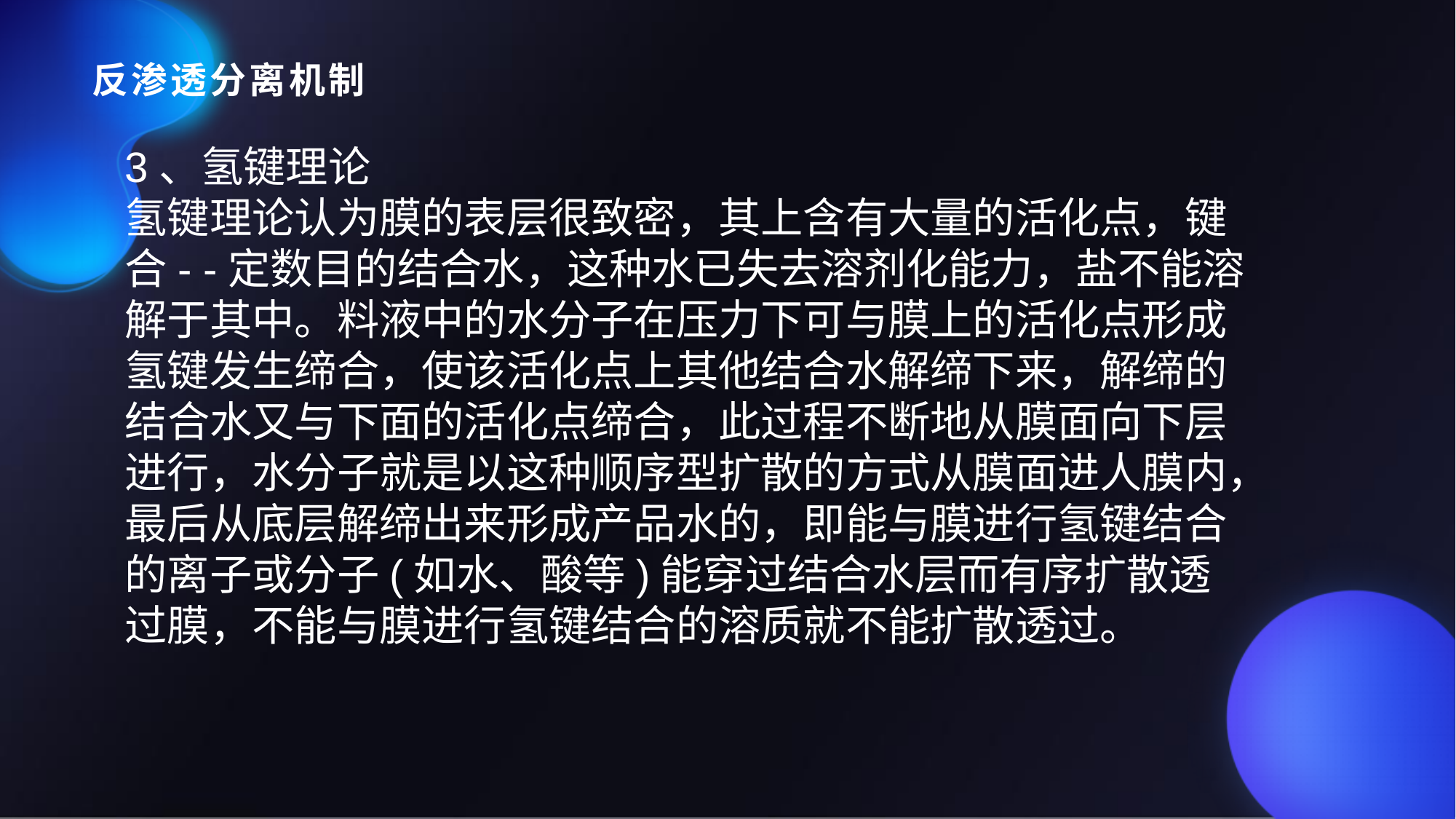

# 反渗透分离机制
3、氢键理论
氢键理论认为膜的表层很致密，其上含有大量的活化点，键合- -定数目的结合水，这种水已失去溶剂化能力，盐不能溶解于其中。料液中的水分子在压力下可与膜上的活化点形成
氢键发生缔合，使该活化点上其他结合水解缔下来，解缔的结合水又与下面的活化点缔合，此过程不断地从膜面向下层进行，水分子就是以这种顺序型扩散的方式从膜面进人膜内，最后从底层解缔出来形成产品水的，即能与膜进行氢键结合的离子或分子(如水、酸等)能穿过结合水层而有序扩散透过膜，不能与膜进行氢键结合的溶质就不能扩散透过。